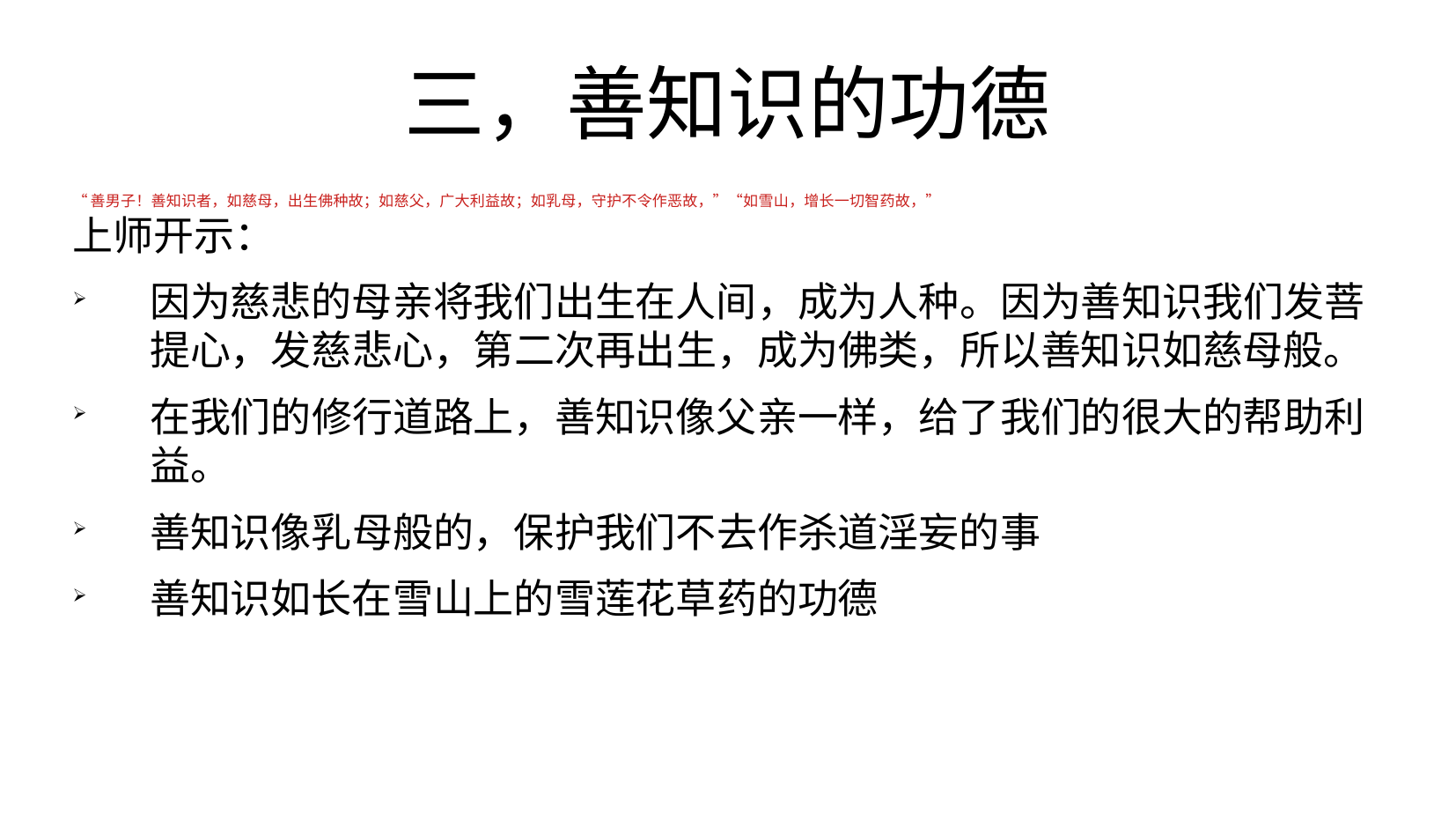

三，善知识的功德
“善男子！善知识者，如慈母，出生佛种故；如慈父，广大利益故；如乳母，守护不令作恶故，”“如雪山，增长一切智药故，”
上师开示：
因为慈悲的母亲将我们出生在人间，成为人种。因为善知识我们发菩提心，发慈悲心，第二次再出生，成为佛类，所以善知识如慈母般。
在我们的修行道路上，善知识像父亲一样，给了我们的很大的帮助利益。
善知识像乳母般的，保护我们不去作杀道淫妄的事
善知识如长在雪山上的雪莲花草药的功德